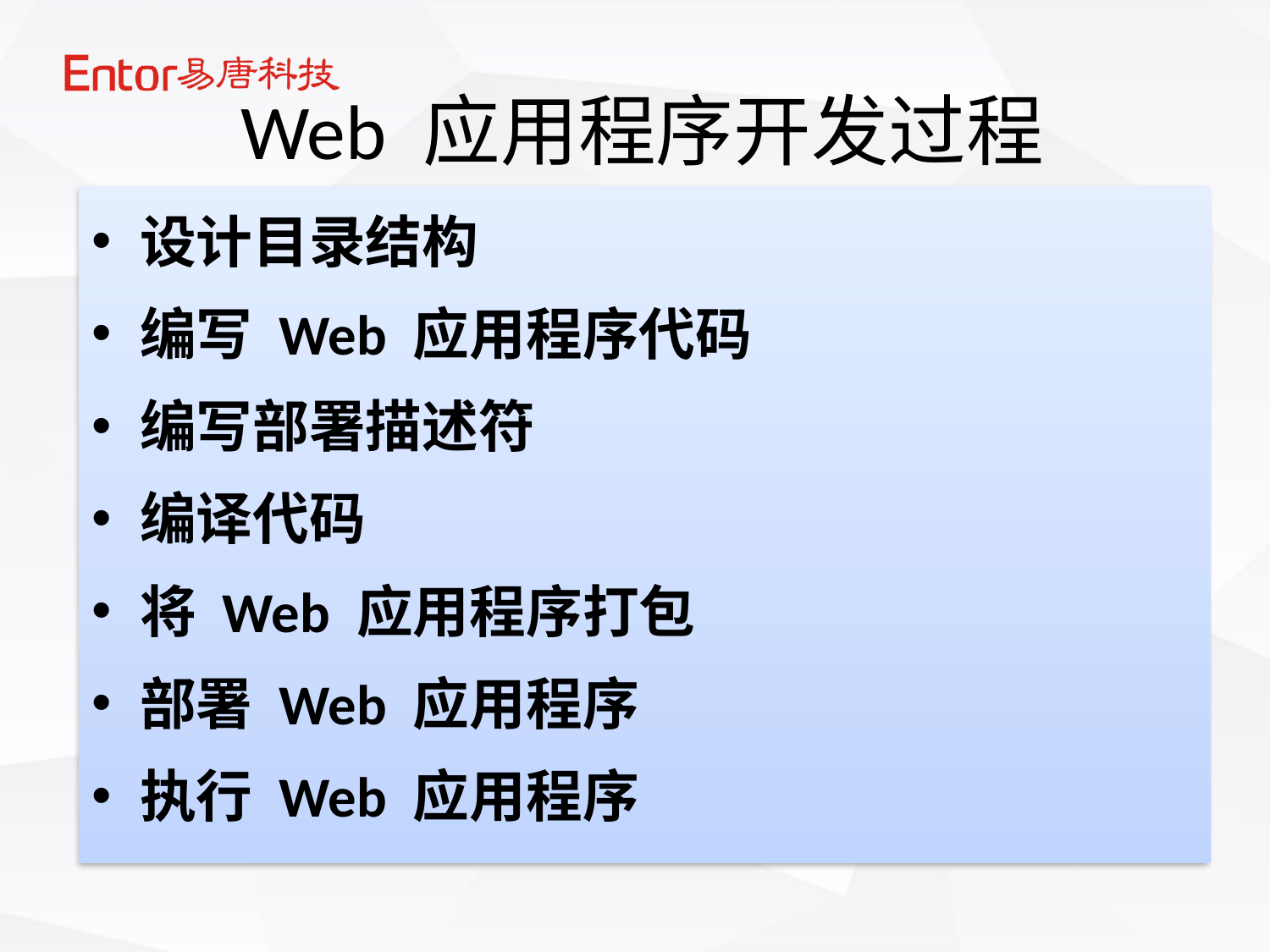

# Web 应用程序开发过程
设计目录结构
编写 Web 应用程序代码
编写部署描述符
编译代码
将 Web 应用程序打包
部署 Web 应用程序
执行 Web 应用程序